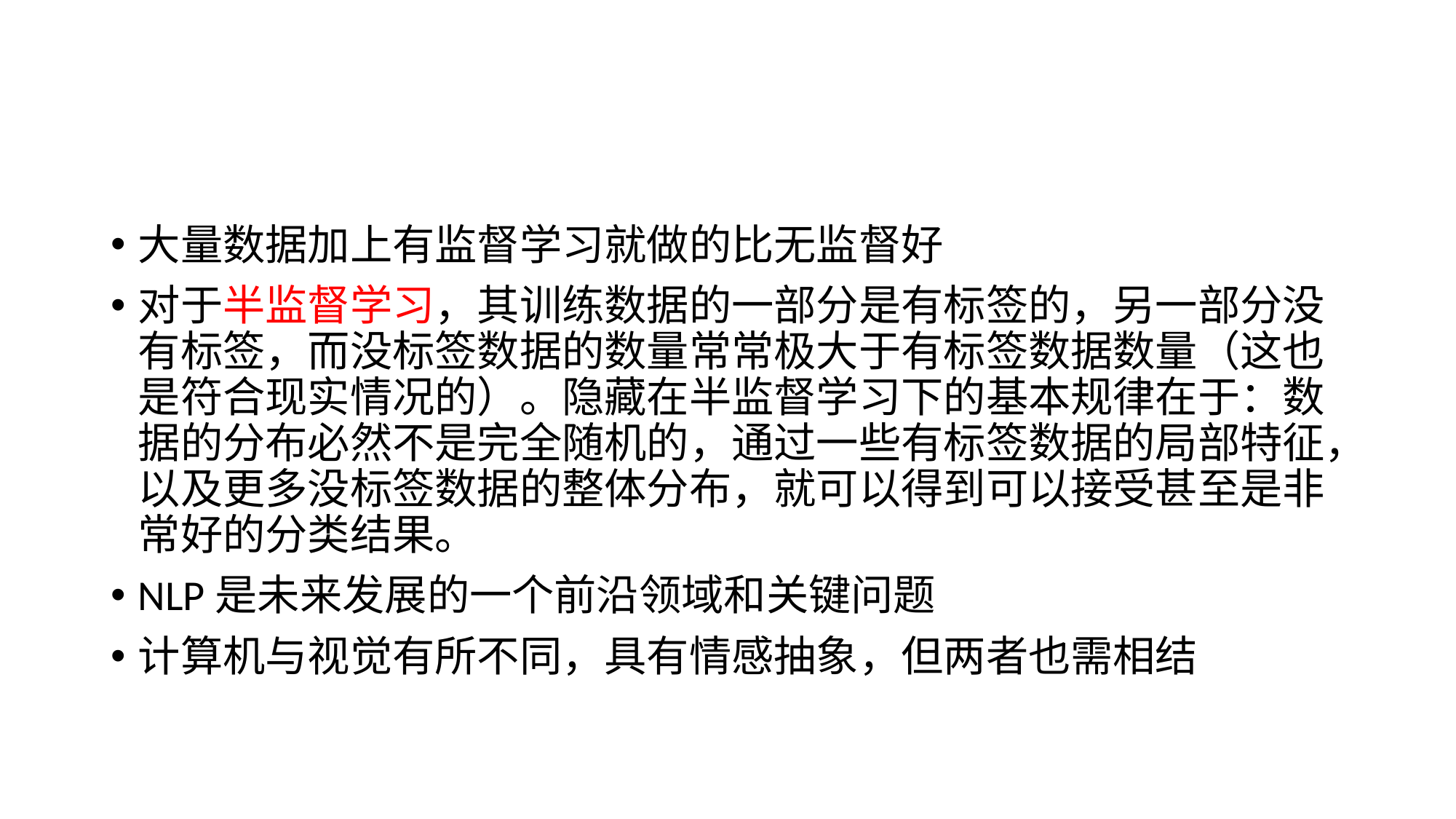

#
大量数据加上有监督学习就做的比无监督好
对于半监督学习，其训练数据的一部分是有标签的，另一部分没有标签，而没标签数据的数量常常极大于有标签数据数量（这也是符合现实情况的）。隐藏在半监督学习下的基本规律在于：数据的分布必然不是完全随机的，通过一些有标签数据的局部特征，以及更多没标签数据的整体分布，就可以得到可以接受甚至是非常好的分类结果。
NLP是未来发展的一个前沿领域和关键问题
计算机与视觉有所不同，具有情感抽象，但两者也需相结